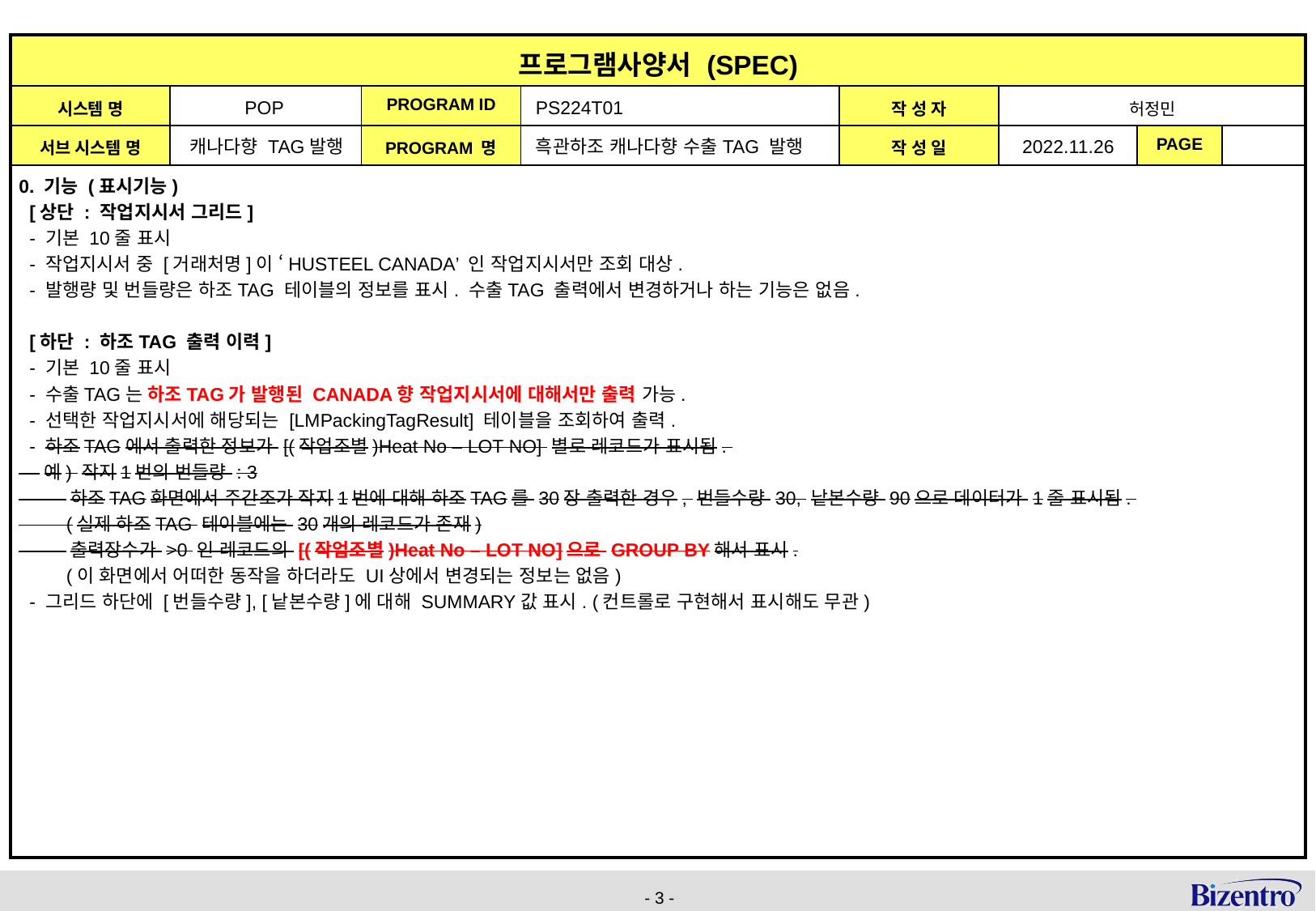

POP
PS224T01
흑관하조 캐나다향 수출TAG 발행
2022.11.26
캐나다향 TAG발행
0. 기능 (표시기능)
  [상단 : 작업지시서 그리드]
  - 기본 10줄 표시
  - 작업지시서 중 [거래처명]이 ‘HUSTEEL CANADA’ 인 작업지시서만 조회 대상.
  - 발행량 및 번들량은 하조TAG 테이블의 정보를 표시. 수출TAG 출력에서 변경하거나 하는 기능은 없음.

  [하단 : 하조TAG 출력 이력]
  - 기본 10줄 표시
  - 수출TAG는 하조TAG가 발행된 CANADA향 작업지시서에 대해서만 출력 가능.
  - 선택한 작업지시서에 해당되는 [LMPackingTagResult] 테이블을 조회하여 출력.
  - 하조TAG에서 출력한 정보가 [(작업조별)Heat No – LOT NO] 별로 레코드가 표시됨.
    예) 작지1번의 번들량 : 3
         하조TAG화면에서 주간조가 작지1번에 대해 하조TAG를 30장 출력한 경우, 번들수량 30, 낱본수량 90으로 데이터가 1줄 표시됨.
         (실제 하조TAG 테이블에는 30개의 레코드가 존재)
         출력장수가 >0 인 레코드의 [(작업조별)Heat No – LOT NO]으로 GROUP BY해서 표시.
         (이 화면에서 어떠한 동작을 하더라도 UI상에서 변경되는 정보는 없음)
  - 그리드 하단에 [번들수량], [낱본수량]에 대해 SUMMARY값 표시. (컨트롤로 구현해서 표시해도 무관)